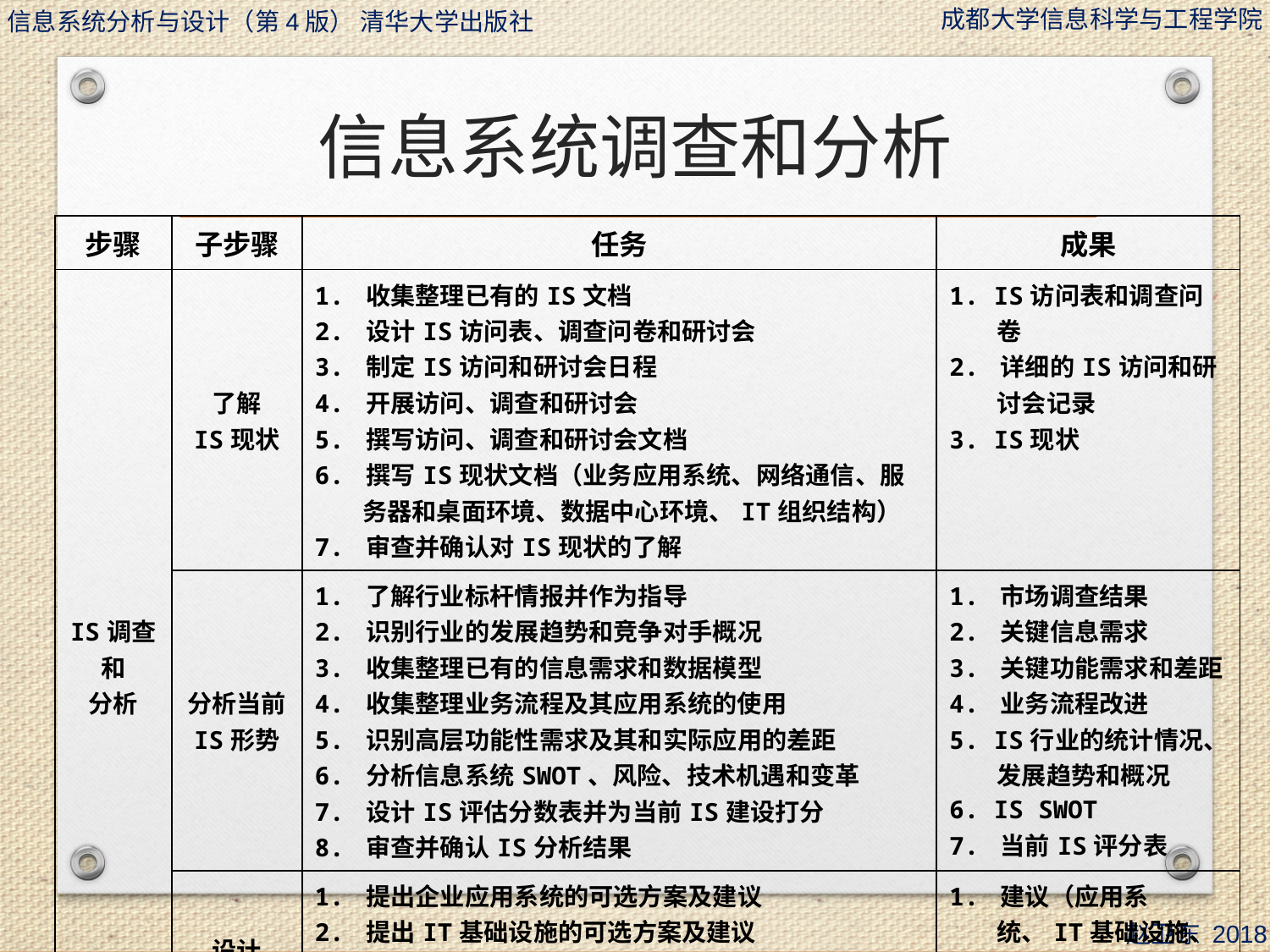

# 信息系统调查和分析
| 步骤 | 子步骤 | 任务 | 成果 |
| --- | --- | --- | --- |
| IS调查 和 分析 | 了解 IS现状 | 1. 收集整理已有的IS文档 2. 设计IS访问表、调查问卷和研讨会 3. 制定IS访问和研讨会日程 4. 开展访问、调查和研讨会 5. 撰写访问、调查和研讨会文档 6. 撰写IS现状文档（业务应用系统、网络通信、服务器和桌面环境、数据中心环境、IT组织结构） 7. 审查并确认对IS现状的了解 | 1. IS访问表和调查问卷 2. 详细的IS访问和研讨会记录 3. IS现状 |
|  | 分析当前 IS形势 | 1. 了解行业标杆情报并作为指导 2. 识别行业的发展趋势和竞争对手概况 3. 收集整理已有的信息需求和数据模型 4. 收集整理业务流程及其应用系统的使用 5. 识别高层功能性需求及其和实际应用的差距 6. 分析信息系统SWOT、风险、技术机遇和变革 7. 设计IS评估分数表并为当前IS建设打分 8. 审查并确认IS分析结果 | 1. 市场调查结果 2. 关键信息需求 3. 关键功能需求和差距 4. 业务流程改进 5. IS行业的统计情况、发展趋势和概况 6. IS SWOT 7. 当前IS评分表 |
|  | 设计 可选方案 | 1. 提出企业应用系统的可选方案及建议 2. 提出IT基础设施的可选方案及建议 3. 提出组织的可选方案和建议 4. 提出IS流程可选方案和建议 5. 审查并确认建议 | 1. 建议（应用系统、IT基础设施、组织、流程） |